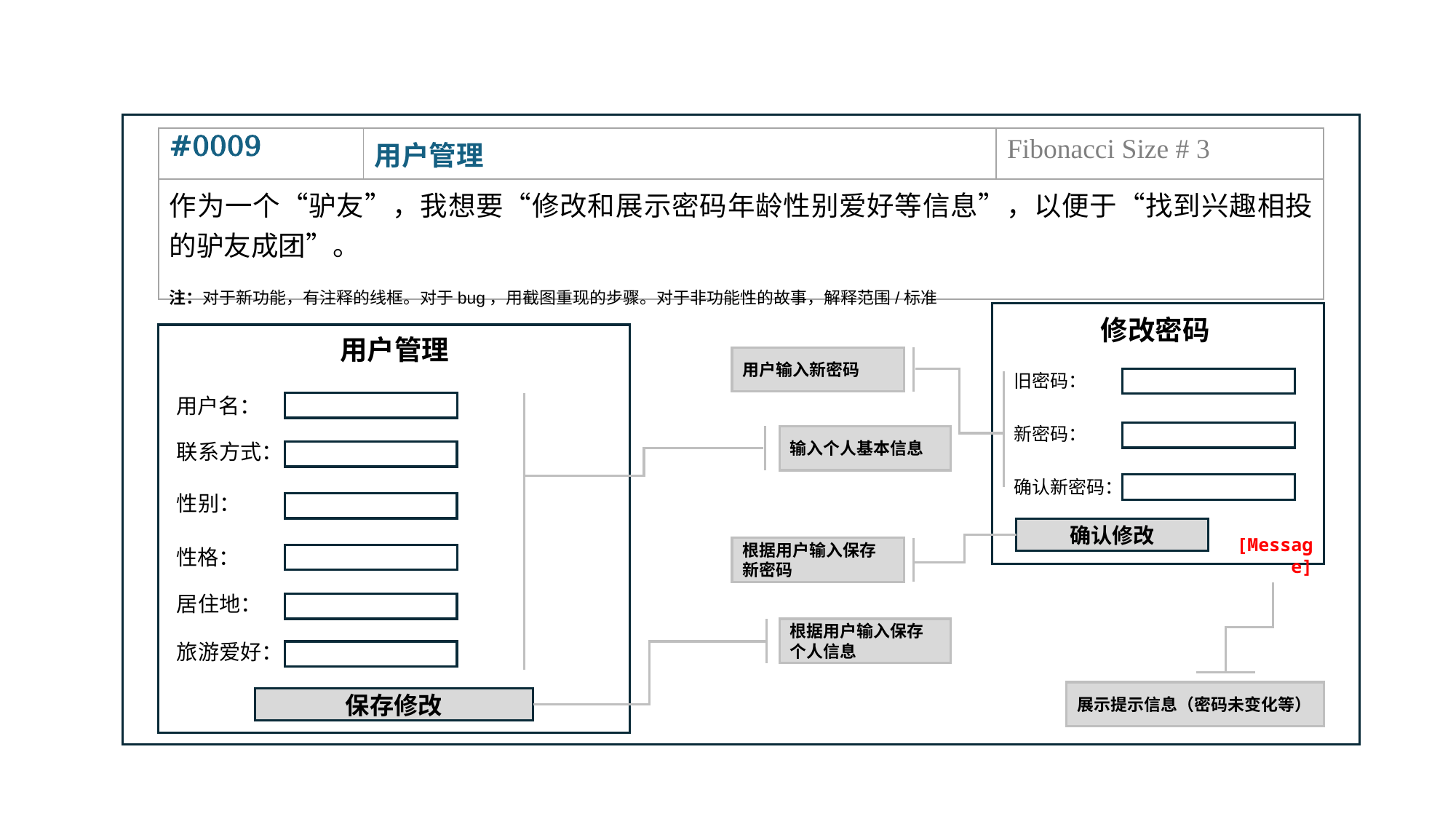

| #0009 | 用户管理 | Fibonacci Size # 3 |
| --- | --- | --- |
| 作为一个“驴友”，我想要“修改和展示密码年龄性别爱好等信息”，以便于“找到兴趣相投的驴友成团”。 |  |  |
注：对于新功能，有注释的线框。对于bug，用截图重现的步骤。对于非功能性的故事，解释范围/标准

修改密码

用户管理
用户输入新密码
旧密码：

用户名：

新密码：

输入个人基本信息
联系方式：

确认新密码：

性别：

确认修改
[Message]
根据用户输入保存新密码
性格：

居住地：

根据用户输入保存个人信息
旅游爱好：

展示提示信息（密码未变化等）
保存修改